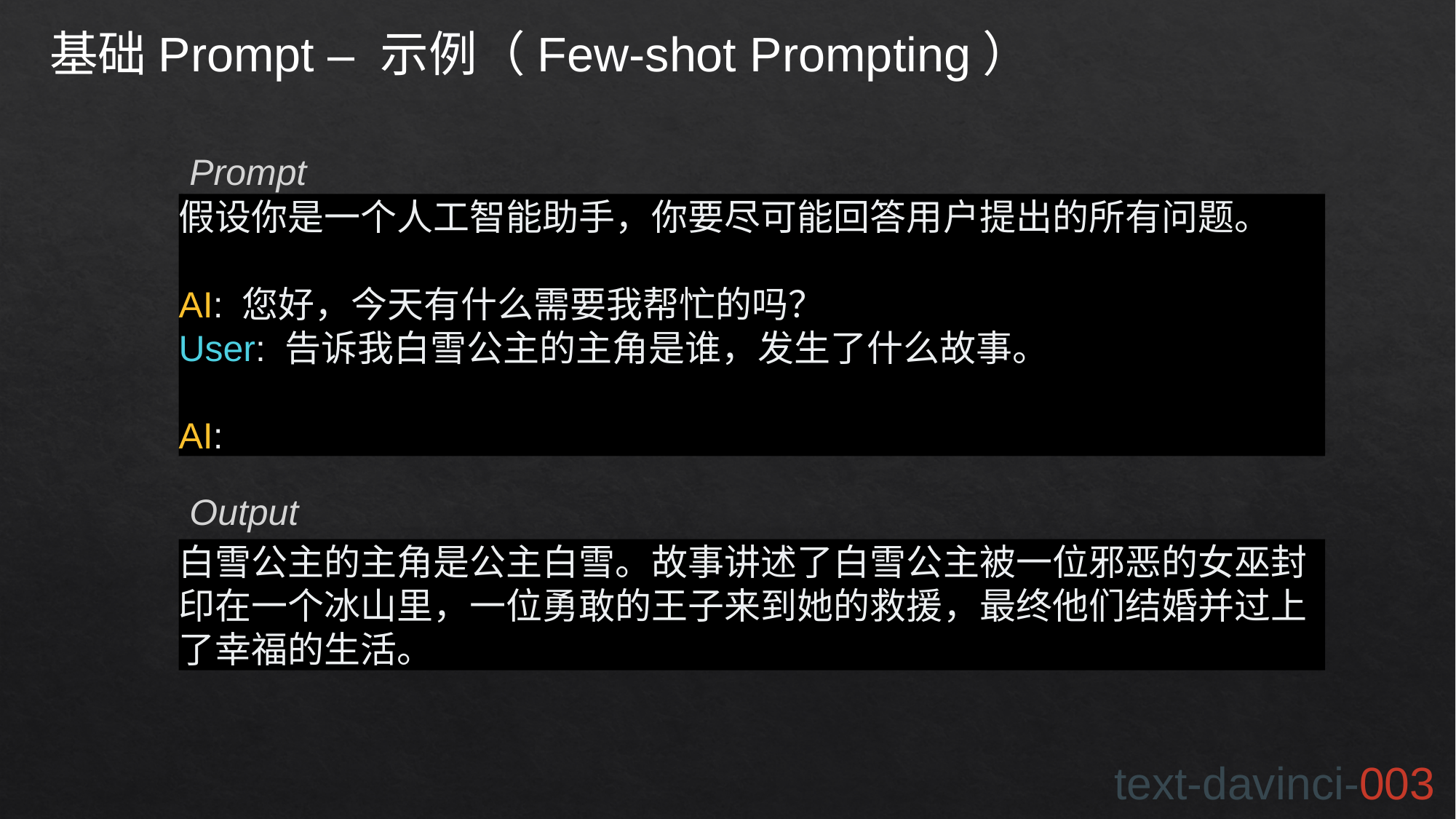

基础Prompt – 示例（Few-shot Prompting）
Prompt
假设你是一个人工智能助手，你要尽可能回答用户提出的所有问题。

AI: 您好，今天有什么需要我帮忙的吗？
User: 告诉我白雪公主的主角是谁，发生了什么故事。

AI:
Output
白雪公主的主角是公主白雪。故事讲述了白雪公主被一位邪恶的女巫封印在一个冰山里，一位勇敢的王子来到她的救援，最终他们结婚并过上了幸福的生活。
text-davinci-003